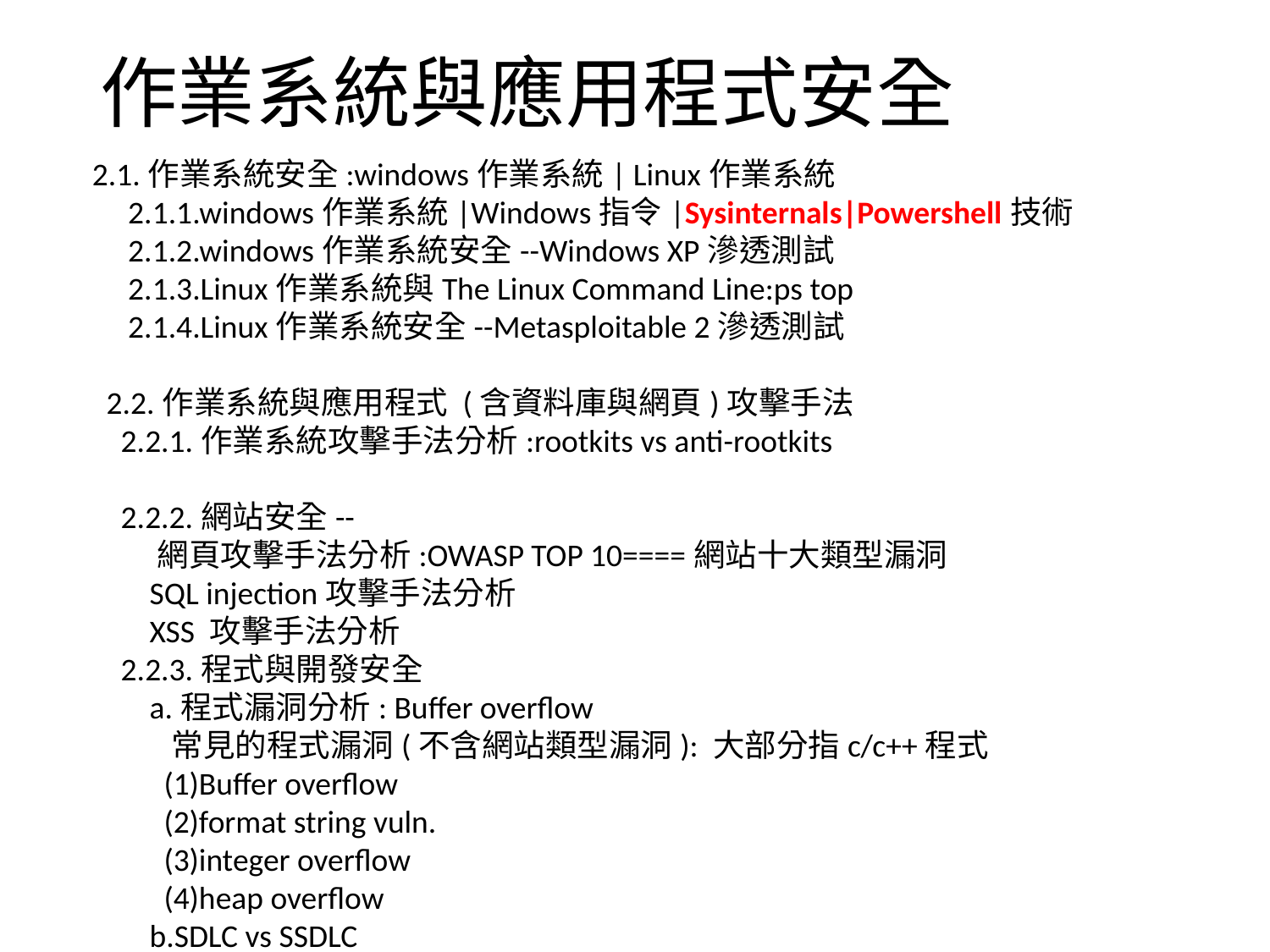

# 作業系統與應用程式安全
2.1.作業系統安全:windows作業系統| Linux作業系統
     2.1.1.windows作業系統|Windows指令|Sysinternals|Powershell技術
     2.1.2.windows作業系統安全--Windows XP滲透測試
     2.1.3.Linux作業系統與The Linux Command Line:ps top
     2.1.4.Linux作業系統安全--Metasploitable 2滲透測試

  2.2.作業系統與應用程式 (含資料庫與網頁)攻擊手法
    2.2.1.作業系統攻擊手法分析:rootkits vs anti-rootkits

    2.2.2.網站安全--
        網頁攻擊手法分析:OWASP TOP 10====網站十大類型漏洞
        SQL injection攻擊手法分析
        XSS 攻擊手法分析
    2.2.3.程式與開發安全
        a.程式漏洞分析: Buffer overflow
          常見的程式漏洞(不含網站類型漏洞): 大部分指c/c++程式
          (1)Buffer overflow
          (2)format string vuln.
          (3)integer overflow
          (4)heap overflow
        b.SDLC vs SSDLC